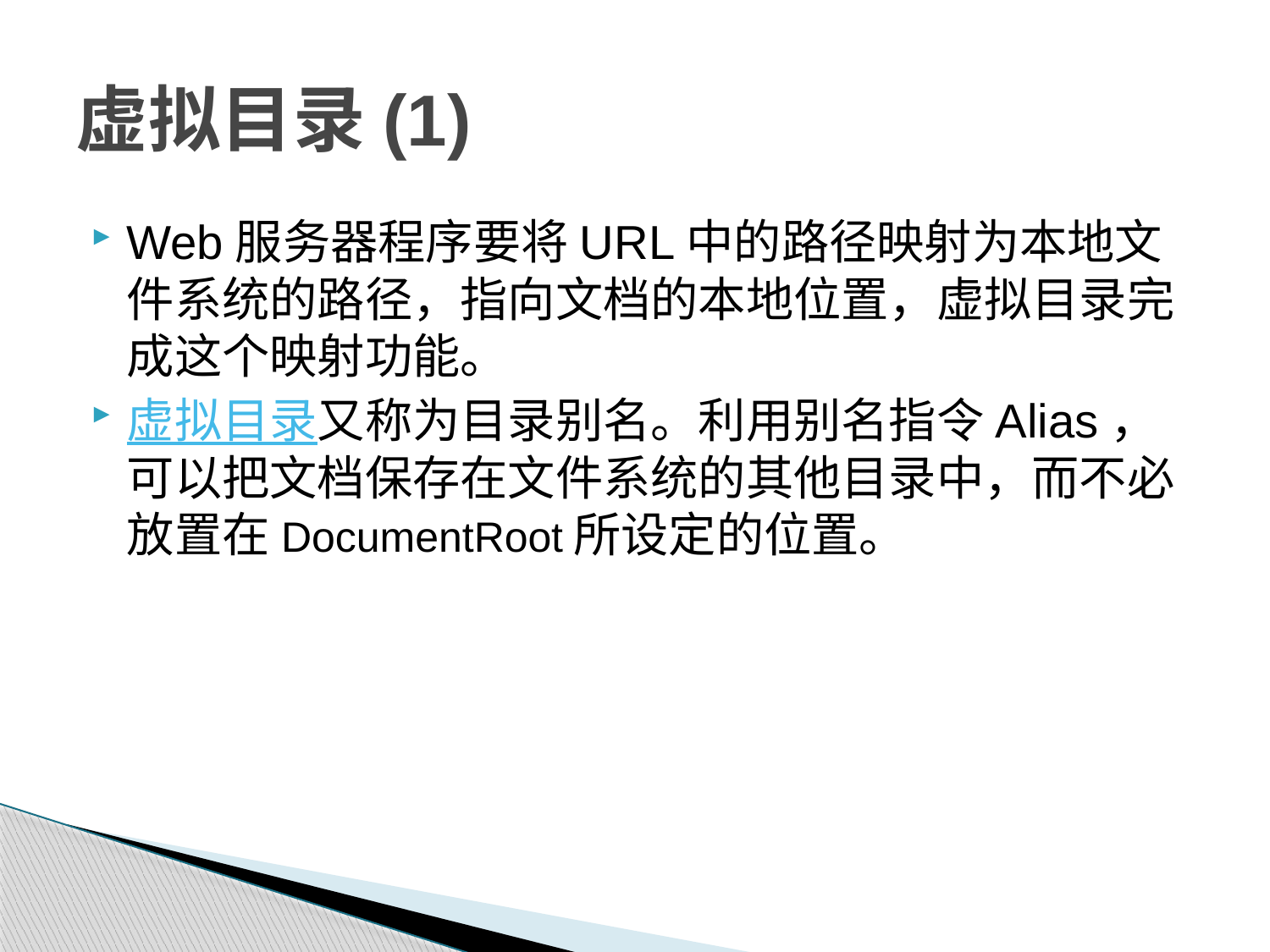

# 虚拟目录(1)
Web服务器程序要将URL中的路径映射为本地文件系统的路径，指向文档的本地位置，虚拟目录完成这个映射功能。
虚拟目录又称为目录别名。利用别名指令Alias，可以把文档保存在文件系统的其他目录中，而不必放置在DocumentRoot所设定的位置。